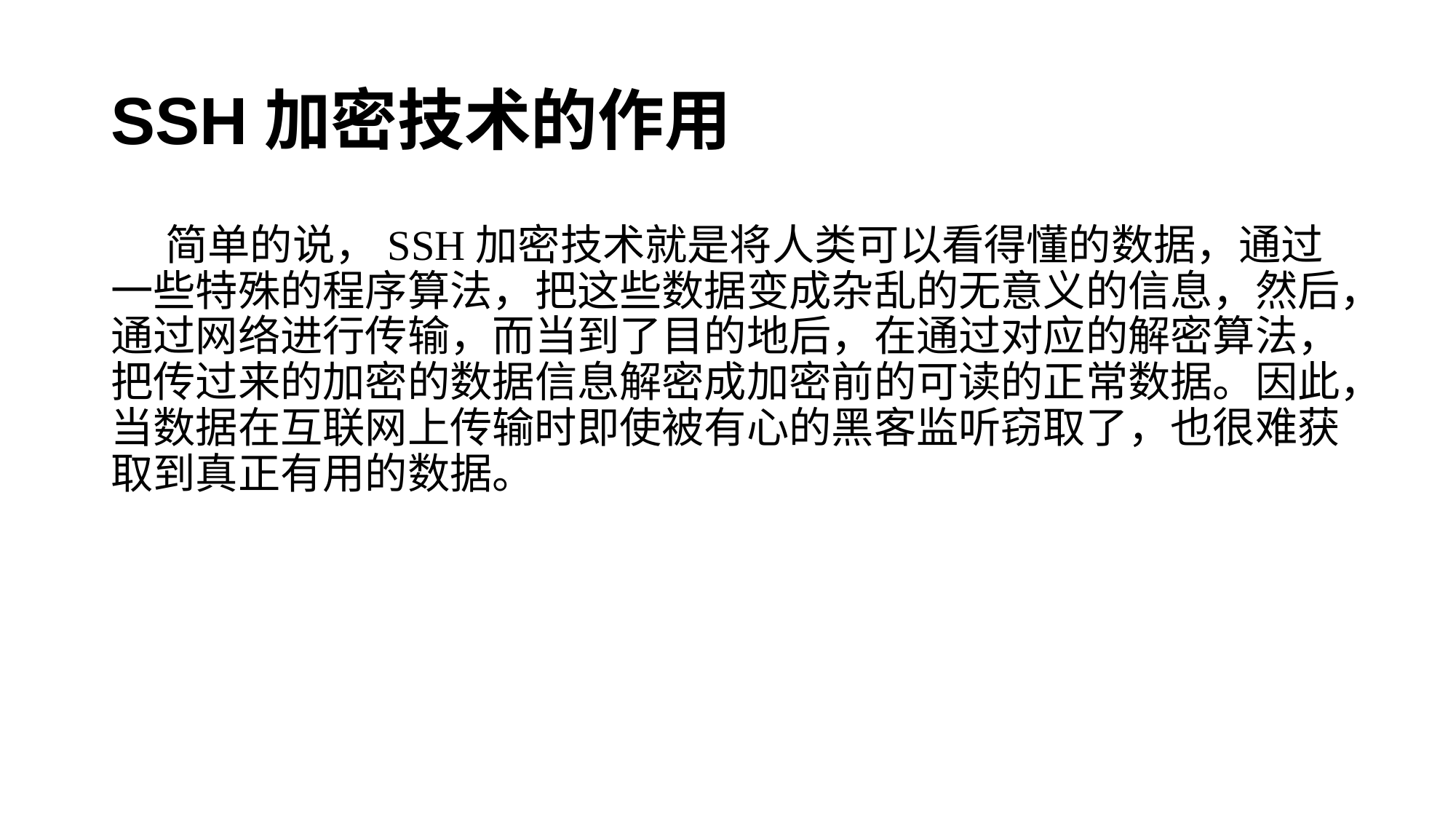

# SSH加密技术的作用
简单的说，SSH加密技术就是将人类可以看得懂的数据，通过一些特殊的程序算法，把这些数据变成杂乱的无意义的信息，然后，通过网络进行传输，而当到了目的地后，在通过对应的解密算法，把传过来的加密的数据信息解密成加密前的可读的正常数据。因此，当数据在互联网上传输时即使被有心的黑客监听窃取了，也很难获取到真正有用的数据。